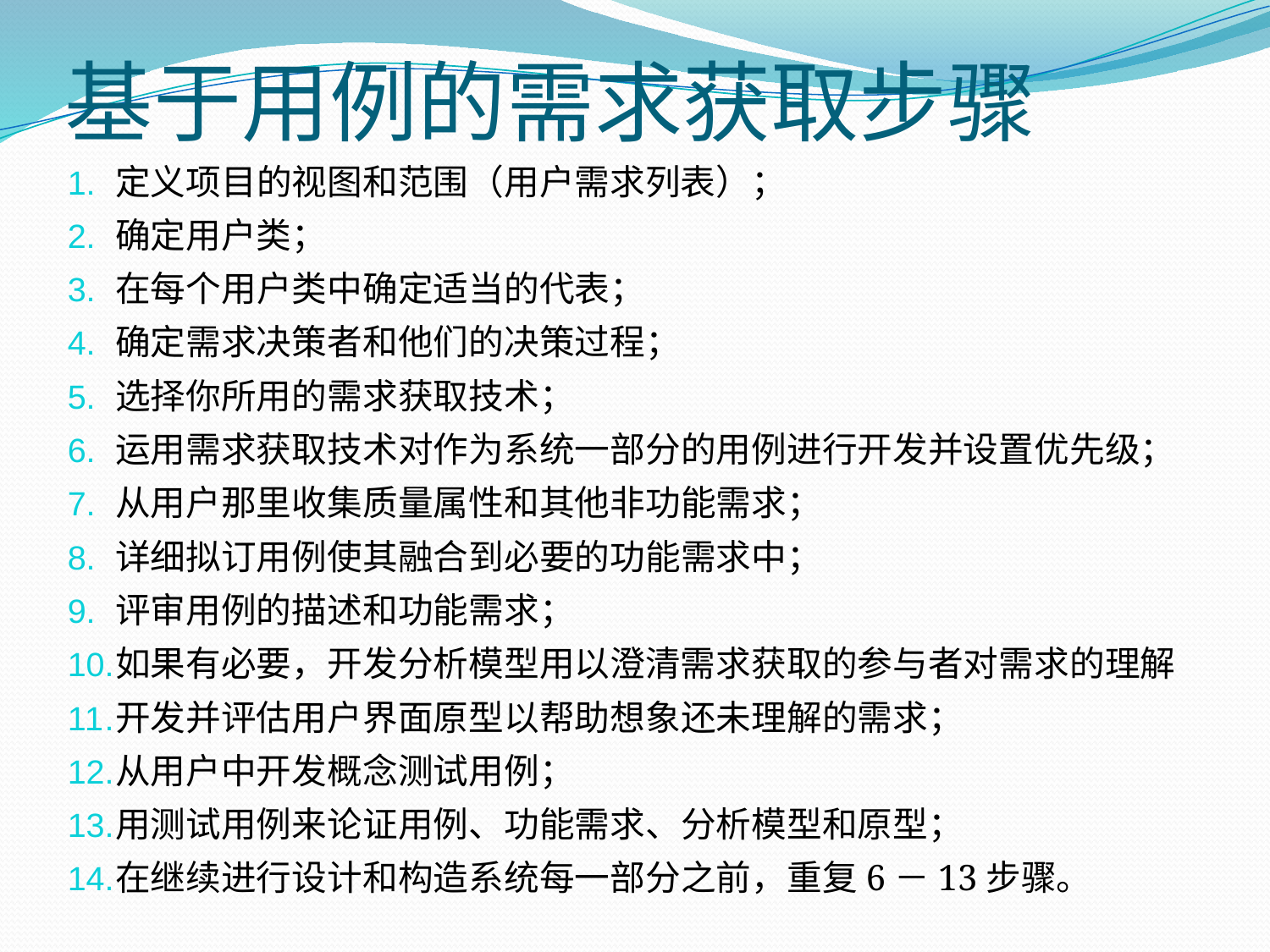

基于用例的需求获取步骤
定义项目的视图和范围（用户需求列表）；
确定用户类；
在每个用户类中确定适当的代表；
确定需求决策者和他们的决策过程；
选择你所用的需求获取技术；
运用需求获取技术对作为系统一部分的用例进行开发并设置优先级；
从用户那里收集质量属性和其他非功能需求；
详细拟订用例使其融合到必要的功能需求中；
评审用例的描述和功能需求；
如果有必要，开发分析模型用以澄清需求获取的参与者对需求的理解
开发并评估用户界面原型以帮助想象还未理解的需求；
从用户中开发概念测试用例；
用测试用例来论证用例、功能需求、分析模型和原型；
在继续进行设计和构造系统每一部分之前，重复6－13步骤。